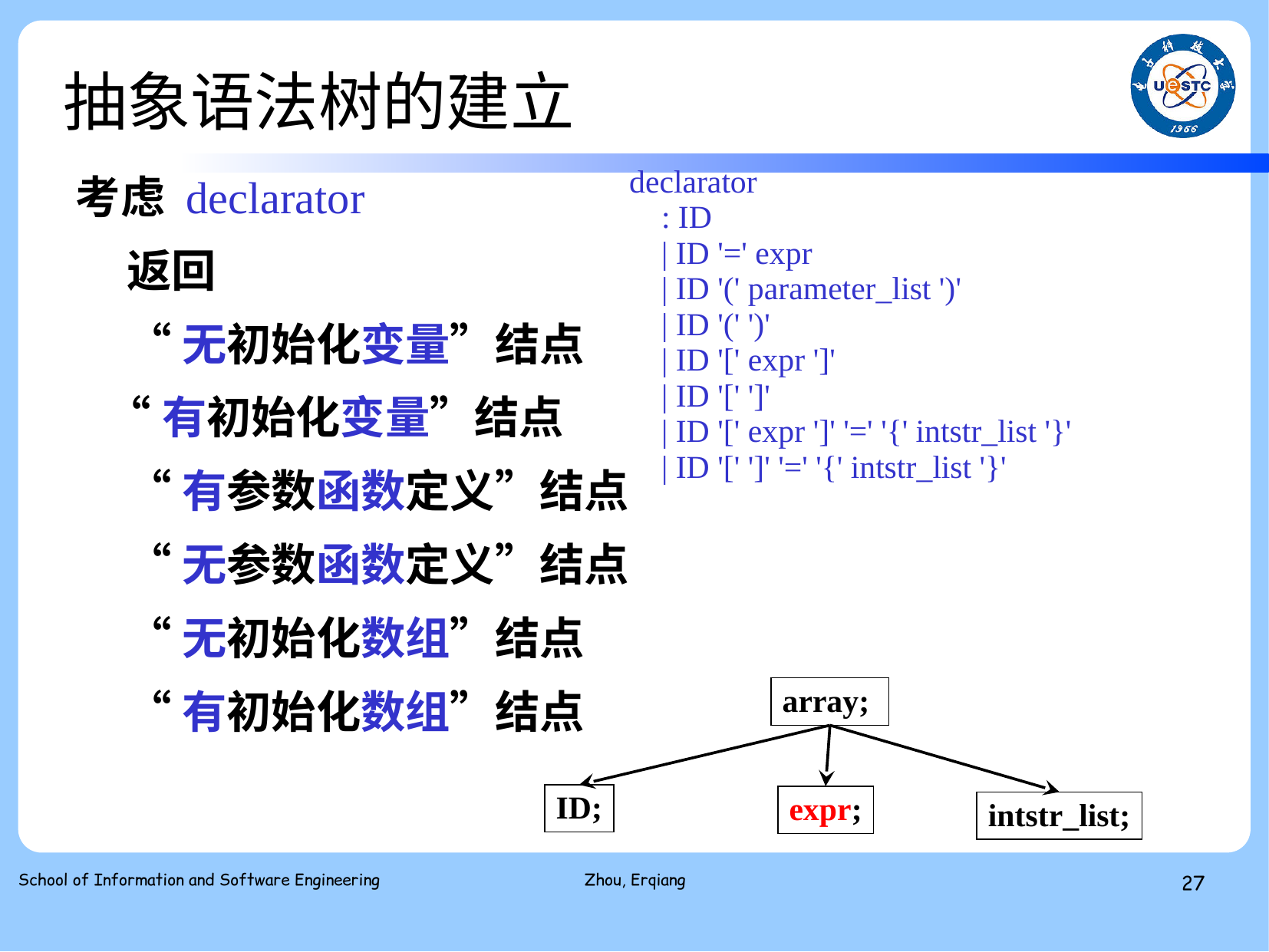

# 抽象语法树的建立
declarator
    : ID
    | ID '=' expr
    | ID '(' parameter_list ')'
    | ID '(' ')'
    | ID '[' expr ']'
    | ID '[' ']'
    | ID '[' expr ']' '=' '{' intstr_list '}'
    | ID '[' ']' '=' '{' intstr_list '}'

考虑 declarator
    返回
     “无初始化变量”结点
   “有初始化变量”结点
     “有参数函数定义”结点
     “无参数函数定义”结点
     “无初始化数组”结点
     “有初始化数组”结点

array;
ID;
expr;
intstr_list;
School of Information and Software Engineering
Zhou, Erqiang
27